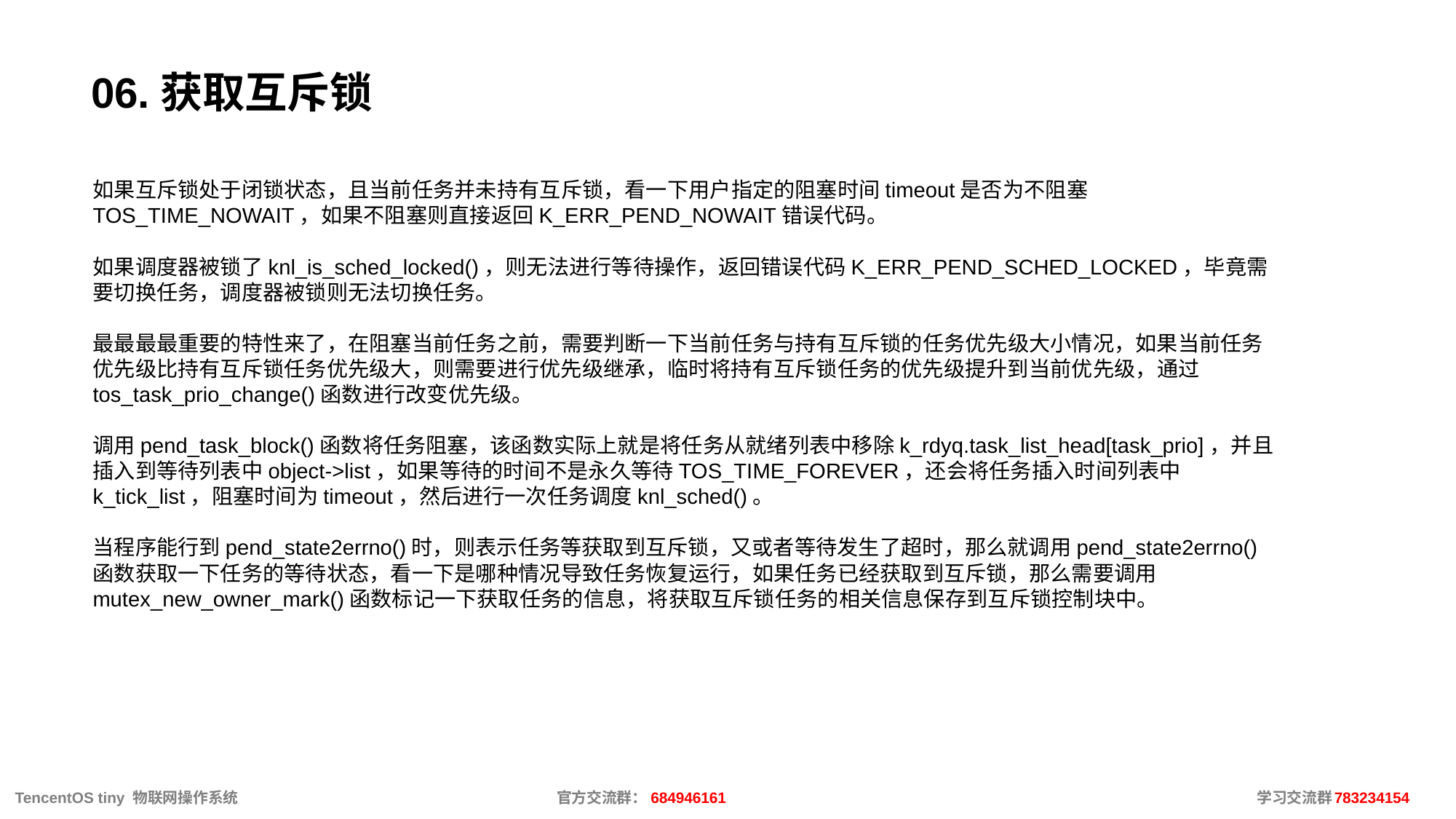

# 06.获取互斥锁

如果互斥锁处于闭锁状态，且当前任务并未持有互斥锁，看一下用户指定的阻塞时间timeout是否为不阻塞TOS_TIME_NOWAIT，如果不阻塞则直接返回K_ERR_PEND_NOWAIT错误代码。

如果调度器被锁了knl_is_sched_locked()，则无法进行等待操作，返回错误代码K_ERR_PEND_SCHED_LOCKED，毕竟需要切换任务，调度器被锁则无法切换任务。

最最最最重要的特性来了，在阻塞当前任务之前，需要判断一下当前任务与持有互斥锁的任务优先级大小情况，如果当前任务优先级比持有互斥锁任务优先级大，则需要进行优先级继承，临时将持有互斥锁任务的优先级提升到当前优先级，通过tos_task_prio_change()函数进行改变优先级。

调用pend_task_block()函数将任务阻塞，该函数实际上就是将任务从就绪列表中移除k_rdyq.task_list_head[task_prio]，并且插入到等待列表中object->list，如果等待的时间不是永久等待TOS_TIME_FOREVER，还会将任务插入时间列表中k_tick_list，阻塞时间为timeout，然后进行一次任务调度knl_sched()。

当程序能行到pend_state2errno()时，则表示任务等获取到互斥锁，又或者等待发生了超时，那么就调用pend_state2errno()函数获取一下任务的等待状态，看一下是哪种情况导致任务恢复运行，如果任务已经获取到互斥锁，那么需要调用mutex_new_owner_mark()函数标记一下获取任务的信息，将获取互斥锁任务的相关信息保存到互斥锁控制块中。

 TencentOS tiny 物联网操作系统			官方交流群：684946161					          学习交流群：783234154